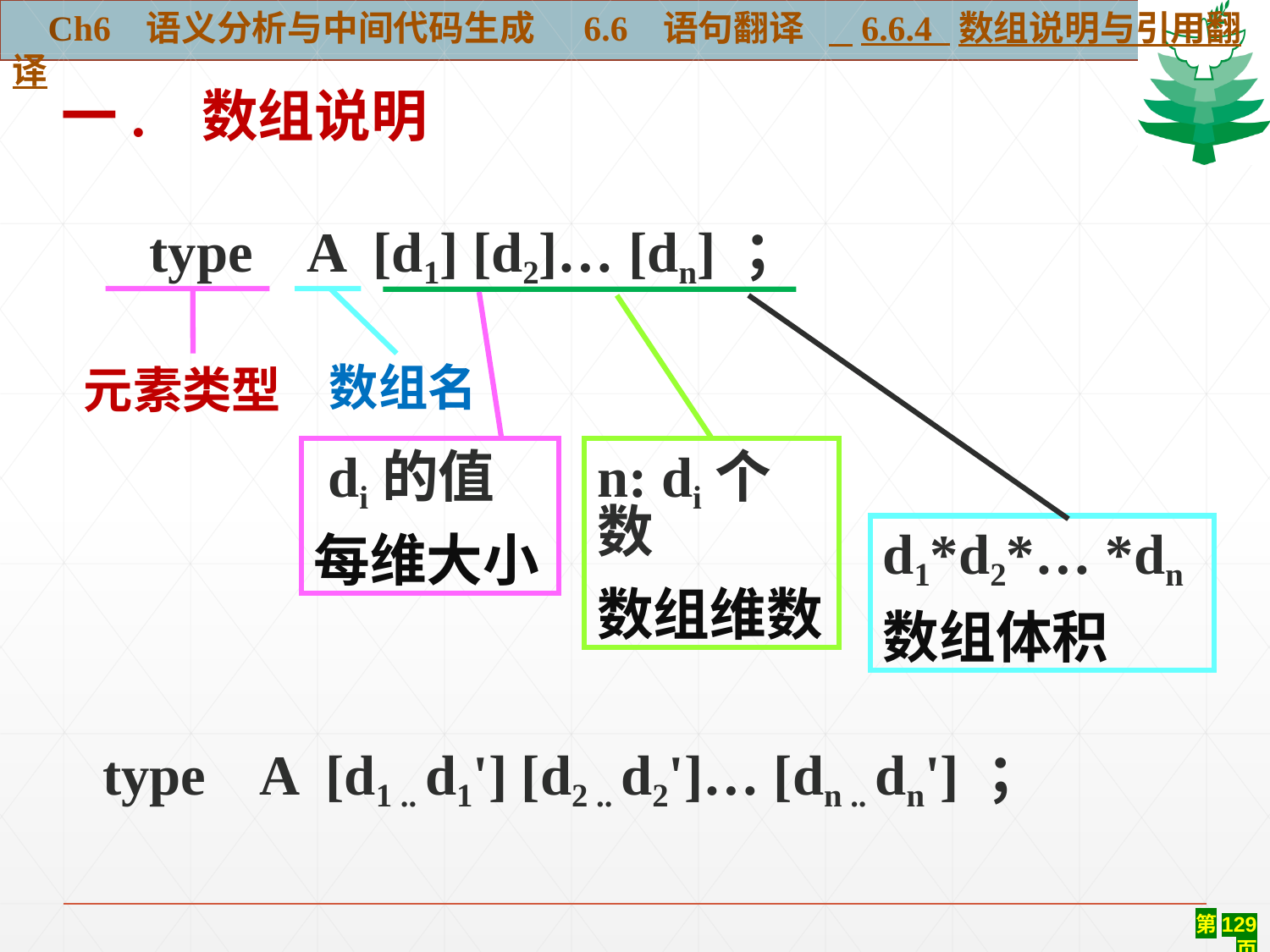

Ch6   语义分析与中间代码生成     6.6   语句翻译      6.6.4  数组说明与引用翻译
一.   数组说明
type    A  [d1] [d2]… [dn] ；

元素类型

数组名

 di的值
每维大小

n: di个数
数组维数

d1*d2*… *dn
数组体积
type    A  [d1 .. d1'] [d2 .. d2']… [dn .. dn'] ；